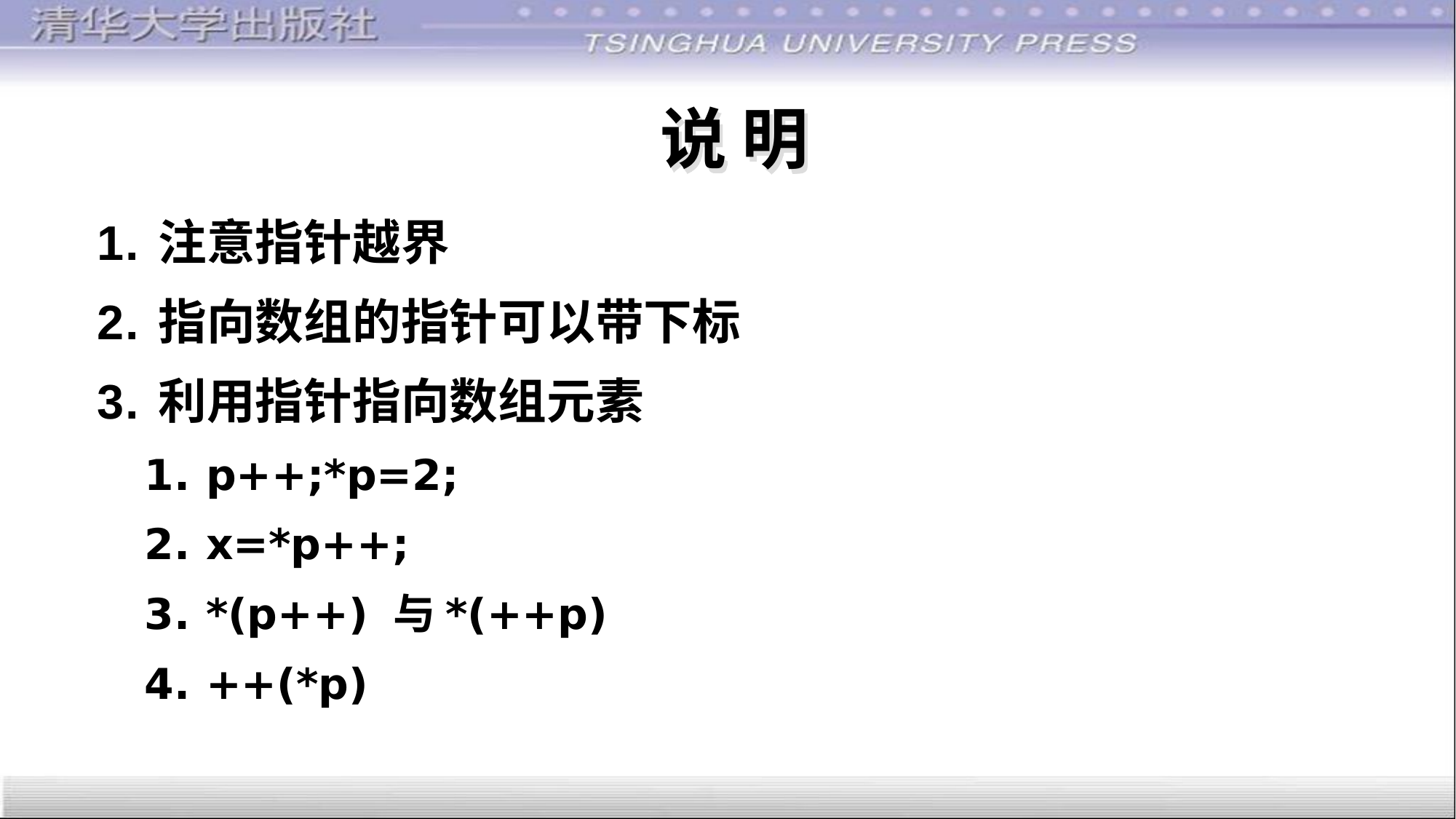

# 说 明
注意指针越界
指向数组的指针可以带下标
利用指针指向数组元素
p++;*p=2;
x=*p++;
*(p++) 与*(++p)
++(*p)